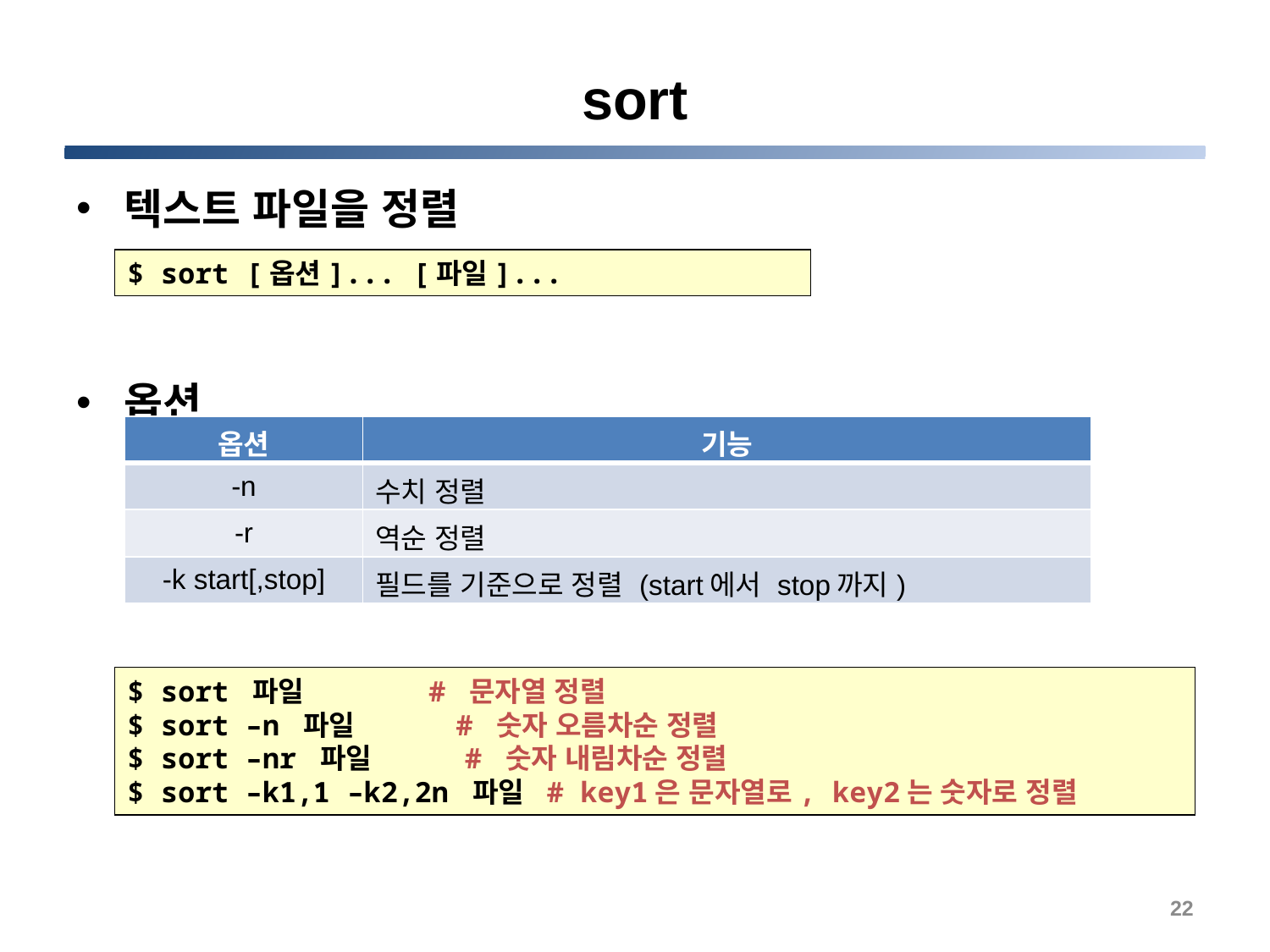

# sort
텍스트 파일을 정렬

옵션

$ sort [옵션]... [파일]...
| 옵션 | 기능 |
| --- | --- |
| -n | 수치 정렬 |
| -r | 역순 정렬 |
| -k start[,stop] | 필드를 기준으로 정렬 (start에서 stop까지) |
$ sort 파일               # 문자열 정렬
$ sort –n 파일            # 숫자 오름차순 정렬
$ sort –nr 파일           # 숫자 내림차순 정렬
$ sort –k1,1 –k2,2n 파일  # key1은 문자열로, key2는 숫자로 정렬
22